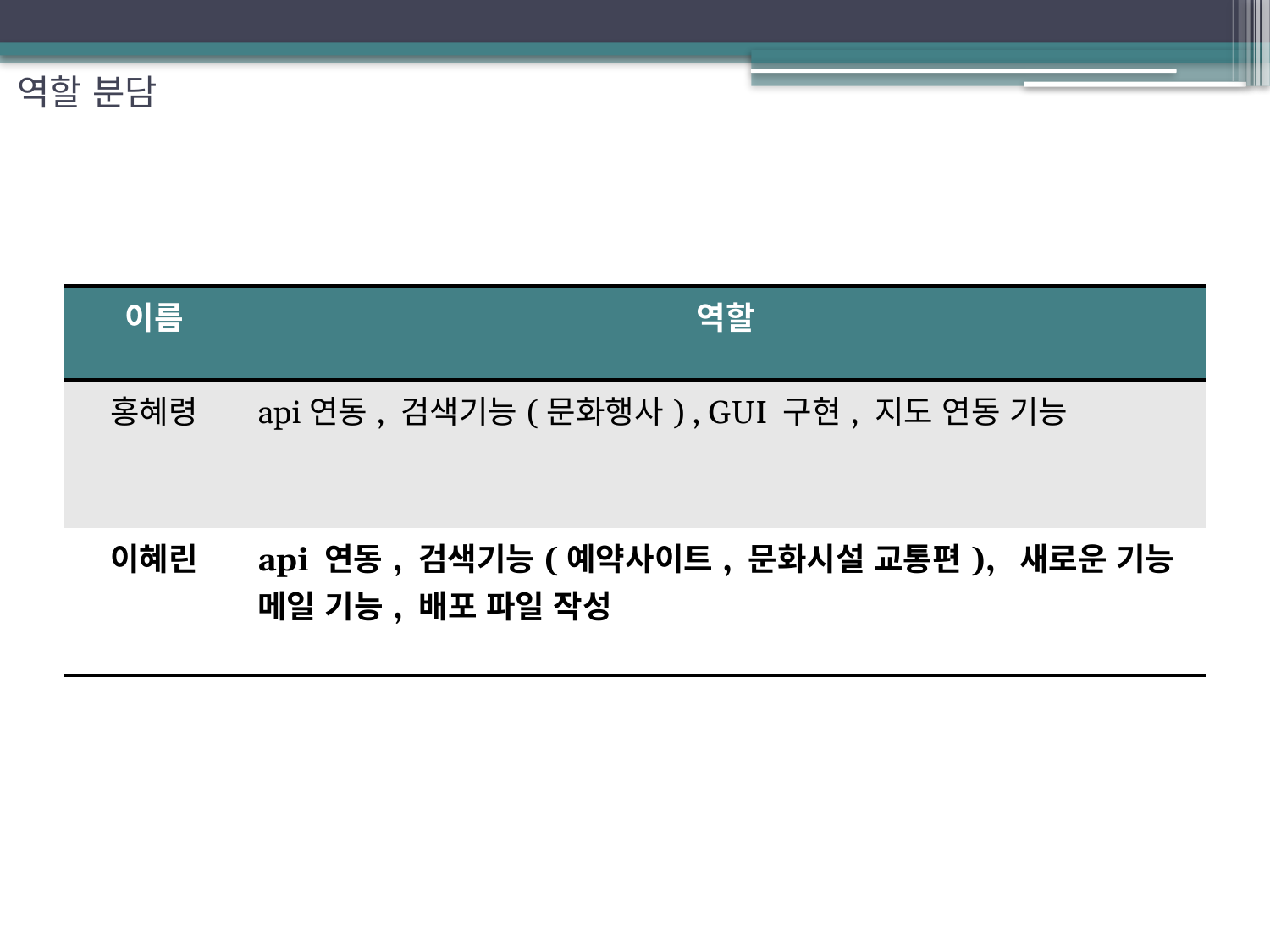

# 역할 분담
| 이름 | 역할 |
| --- | --- |
| 홍혜령 | api연동, 검색기능(문화행사) , GUI 구현, 지도 연동 기능 |
| 이혜린 | api 연동, 검색기능(예약사이트, 문화시설 교통편), 새로운 기능 메일 기능, 배포 파일 작성 |